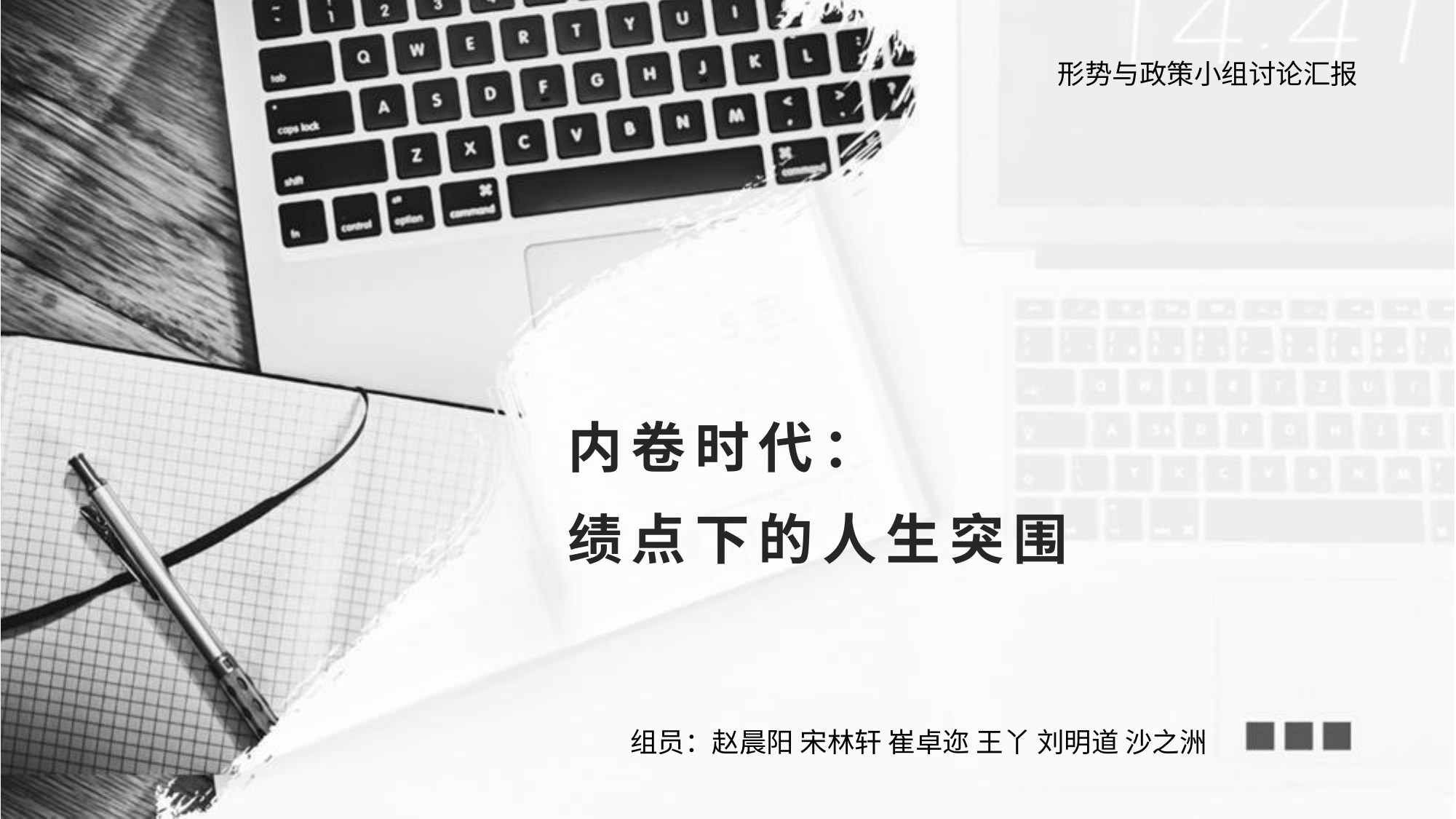

形势与政策小组讨论汇报
# 内卷时代： 绩点下的人生突围
组员：赵晨阳 宋林轩 崔卓迩 王丫 刘明道 沙之洲